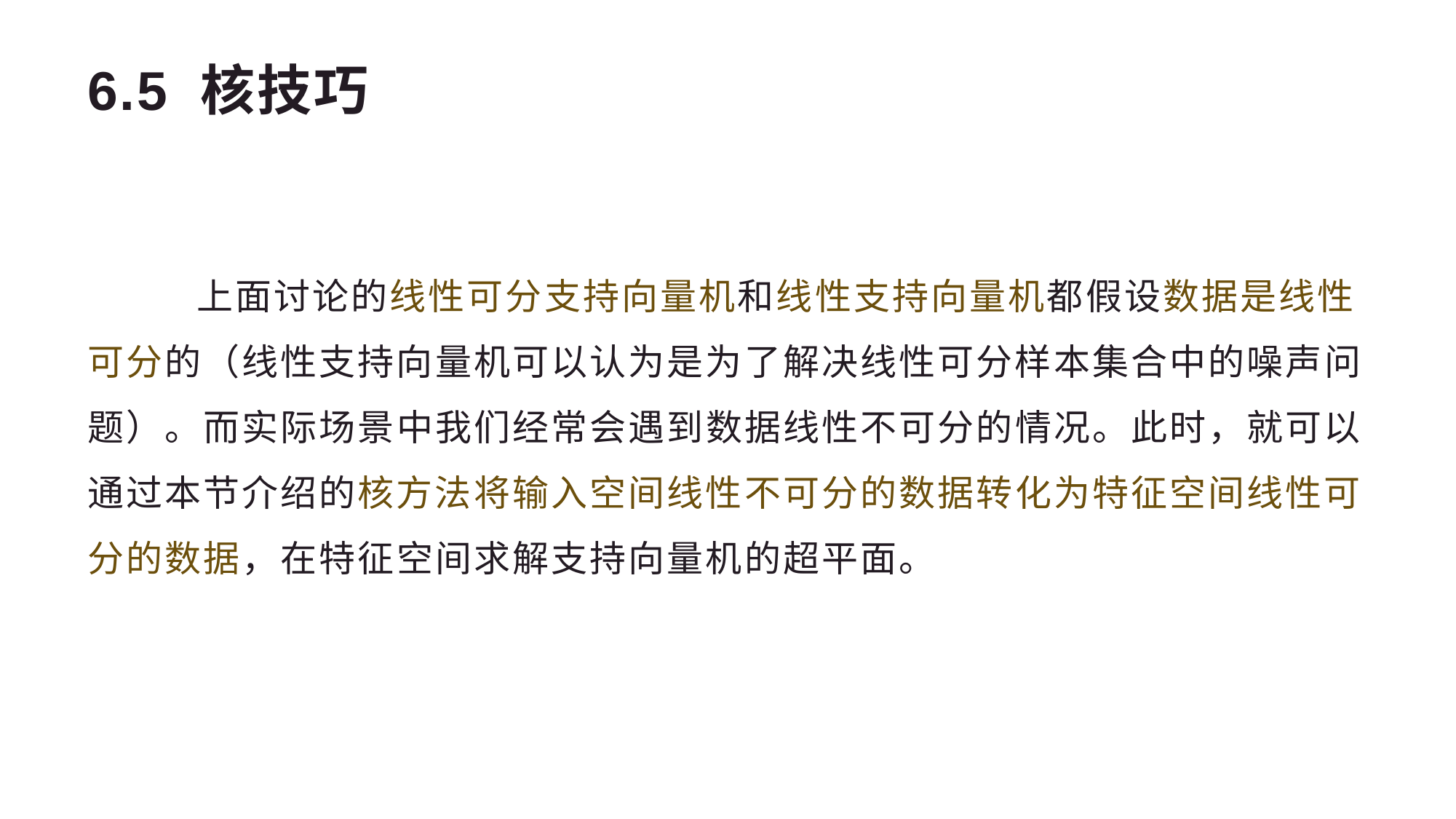

# 6.5 核技巧
	上面讨论的线性可分支持向量机和线性支持向量机都假设数据是线性可分的（线性支持向量机可以认为是为了解决线性可分样本集合中的噪声问题）。而实际场景中我们经常会遇到数据线性不可分的情况。此时，就可以通过本节介绍的核方法将输入空间线性不可分的数据转化为特征空间线性可分的数据，在特征空间求解支持向量机的超平面。